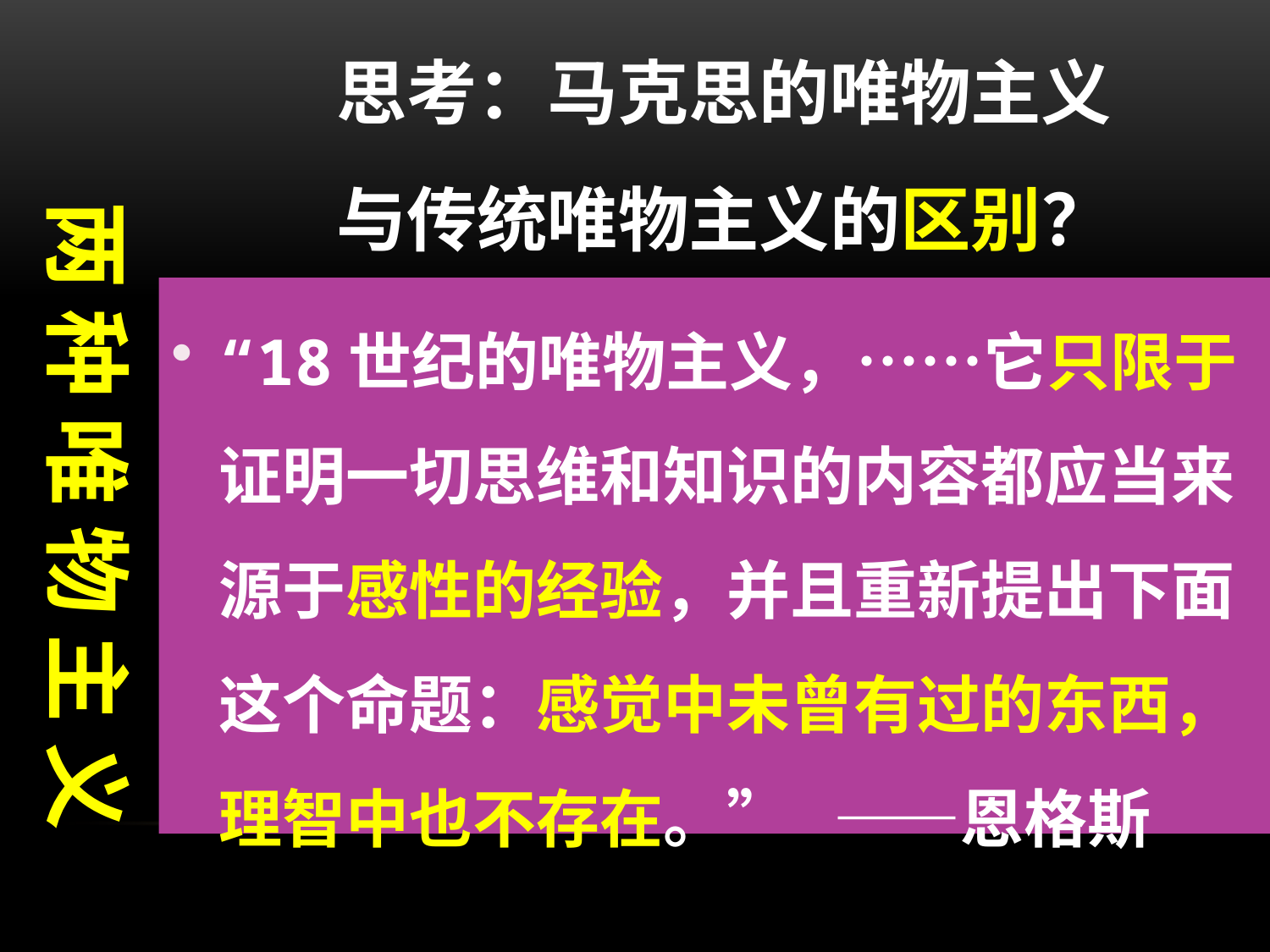

思考：马克思的唯物主义
与传统唯物主义的区别？
两 种 唯 物 主 义
“18世纪的唯物主义，……它只限于证明一切思维和知识的内容都应当来源于感性的经验，并且重新提出下面这个命题：感觉中未曾有过的东西，理智中也不存在。”   ——恩格斯